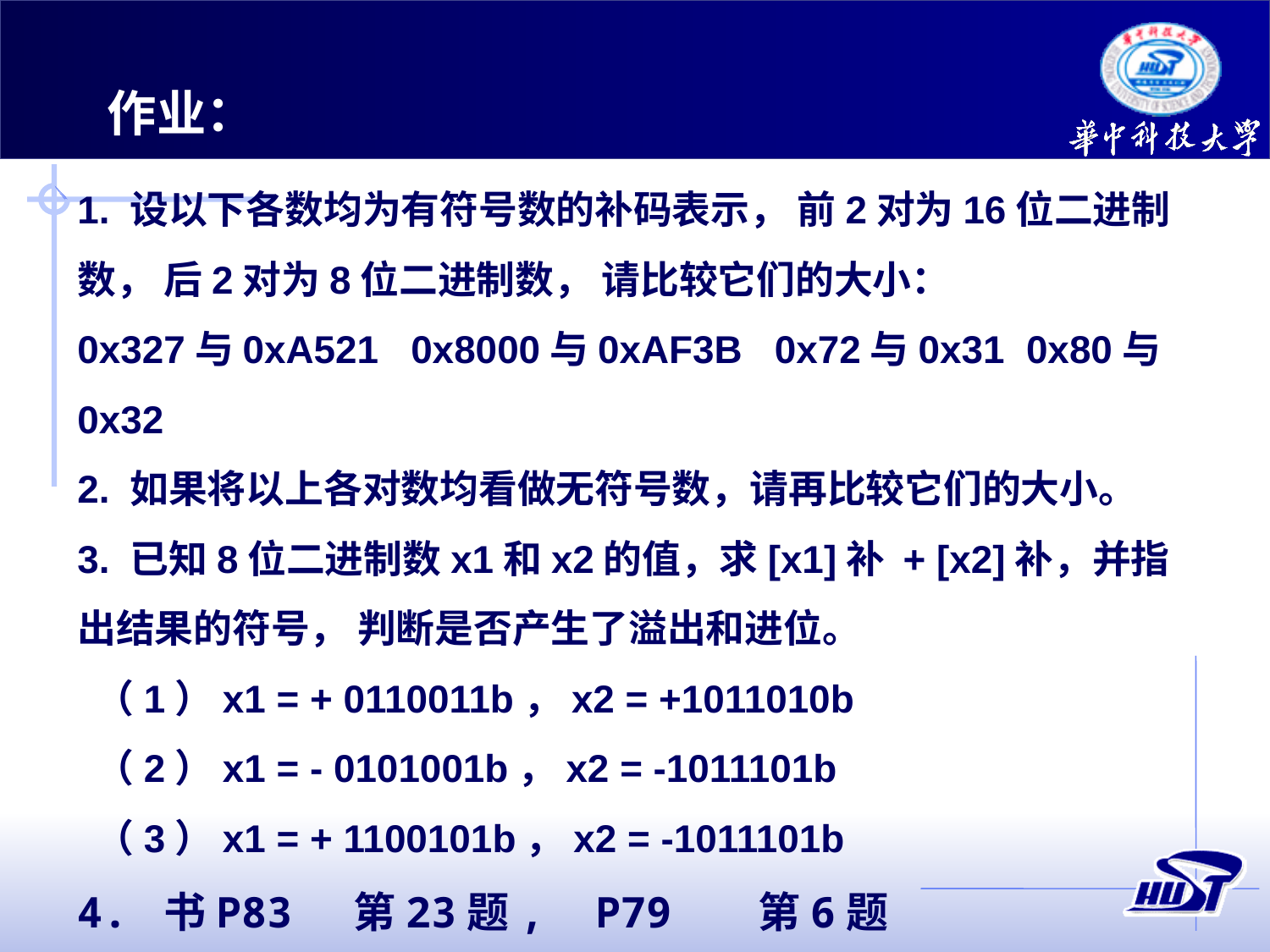

作业：
1. 设以下各数均为有符号数的补码表示， 前2对为16位二进制数， 后2对为8位二进制数， 请比较它们的大小：
0x327与0xA521   0x8000与0xAF3B   0x72与0x31  0x80与0x32
2. 如果将以上各对数均看做无符号数，请再比较它们的大小。
3. 已知8位二进制数x1和x2的值，求[x1]补 + [x2]补，并指出结果的符号， 判断是否产生了溢出和进位。
 （1）x1 = + 0110011b，x2 = +1011010b
 （2）x1 = - 0101001b，x2 = -1011101b
 （3）x1 = + 1100101b，x2 = -1011101b
4. 书P83  第23题,  P79   第6题